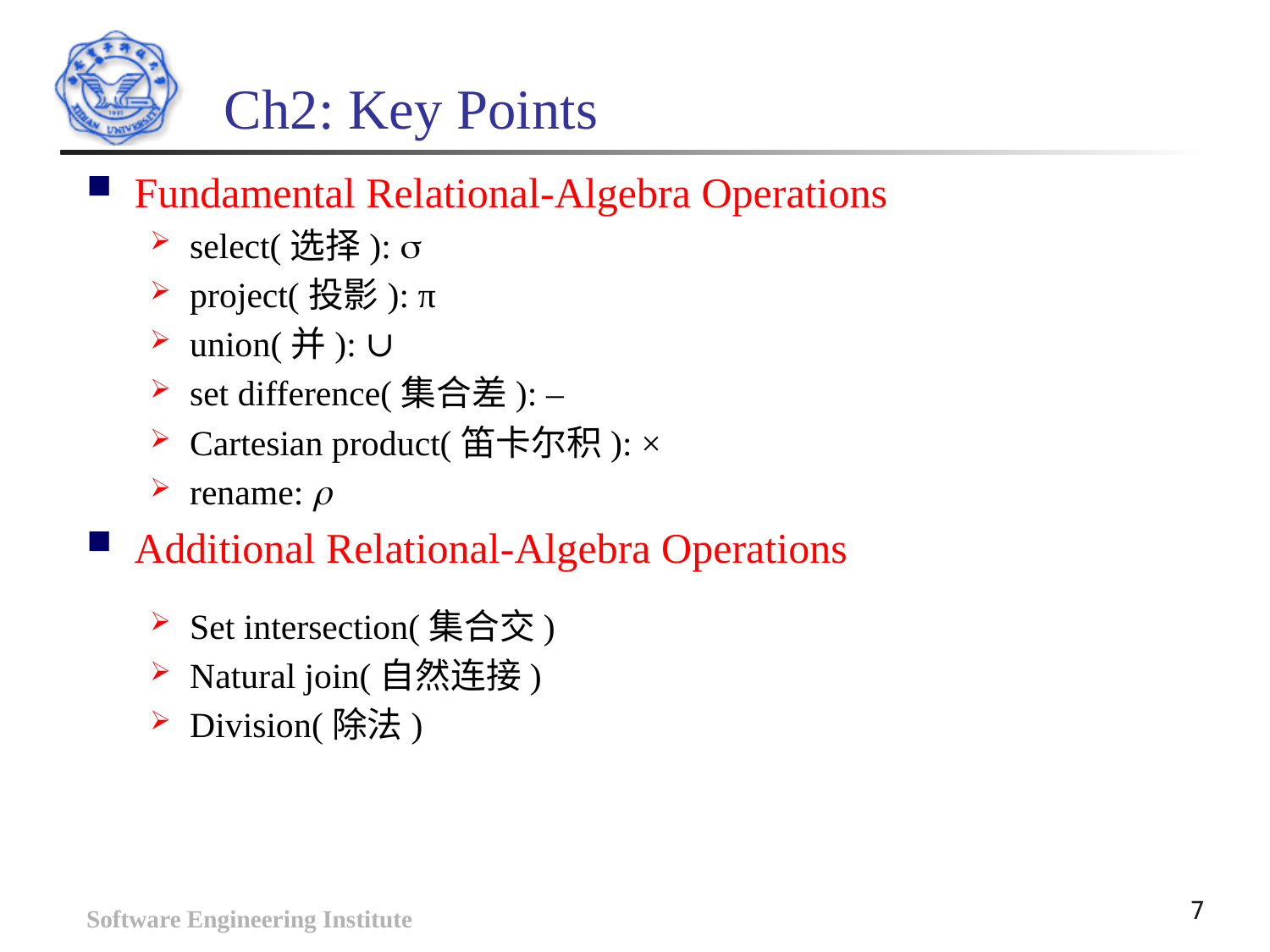

# Ch2: Key Points
Fundamental Relational-Algebra Operations
select(选择): σ
project(投影): π
union(并): ∪
set difference(集合差): –
Cartesian product(笛卡尔积): ×
rename: ρ
Additional Relational-Algebra Operations
Set intersection(集合交)
Natural join(自然连接)
Division(除法)

Software Engineering Institute
7